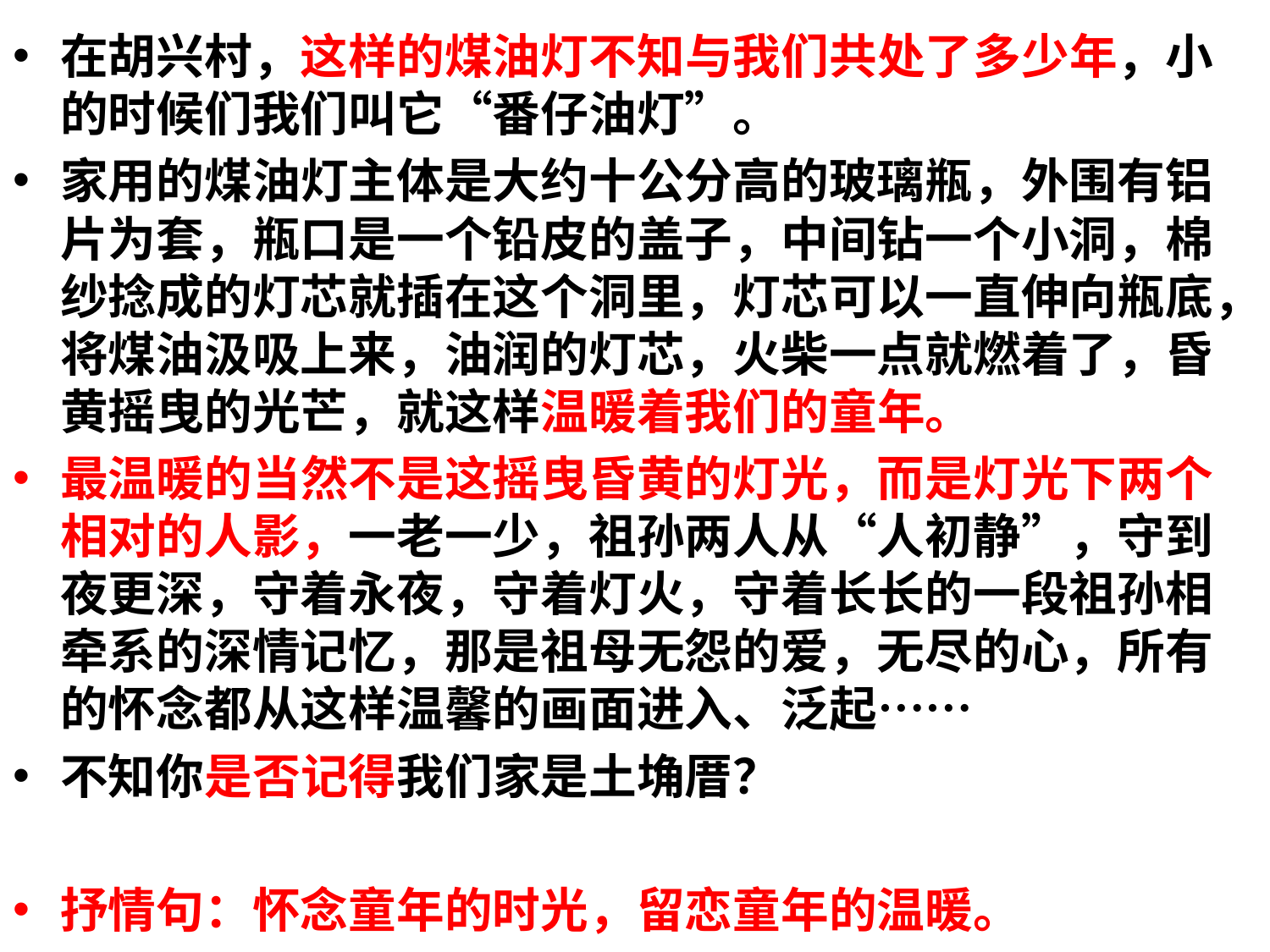

在胡兴村，这样的煤油灯不知与我们共处了多少年，小的时候们我们叫它“番仔油灯”。
家用的煤油灯主体是大约十公分高的玻璃瓶，外围有铝片为套，瓶口是一个铅皮的盖子，中间钻一个小洞，棉纱捻成的灯芯就插在这个洞里，灯芯可以一直伸向瓶底，将煤油汲吸上来，油润的灯芯，火柴一点就燃着了，昏黄摇曳的光芒，就这样温暖着我们的童年。
最温暖的当然不是这摇曳昏黄的灯光，而是灯光下两个相对的人影，一老一少，祖孙两人从“人初静”，守到夜更深，守着永夜，守着灯火，守着长长的一段祖孙相牵系的深情记忆，那是祖母无怨的爱，无尽的心，所有的怀念都从这样温馨的画面进入、泛起……
不知你是否记得我们家是土埆厝？

抒情句：怀念童年的时光，留恋童年的温暖。